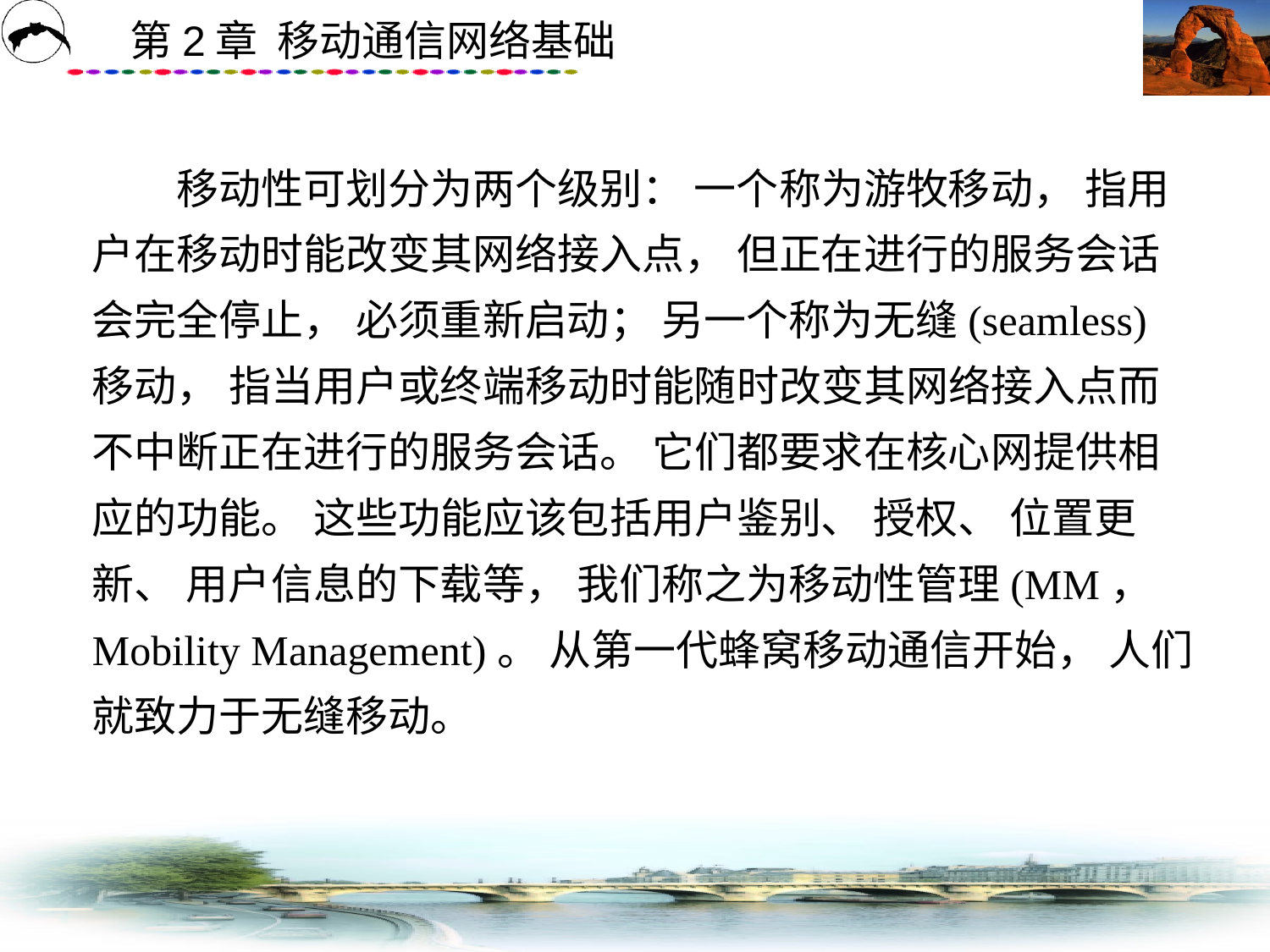

# 移动性可划分为两个级别： 一个称为游牧移动， 指用户在移动时能改变其网络接入点， 但正在进行的服务会话会完全停止， 必须重新启动； 另一个称为无缝(seamless)移动， 指当用户或终端移动时能随时改变其网络接入点而不中断正在进行的服务会话。 它们都要求在核心网提供相应的功能。 这些功能应该包括用户鉴别、 授权、 位置更新、 用户信息的下载等， 我们称之为移动性管理(MM， Mobility Management)。 从第一代蜂窝移动通信开始， 人们就致力于无缝移动。